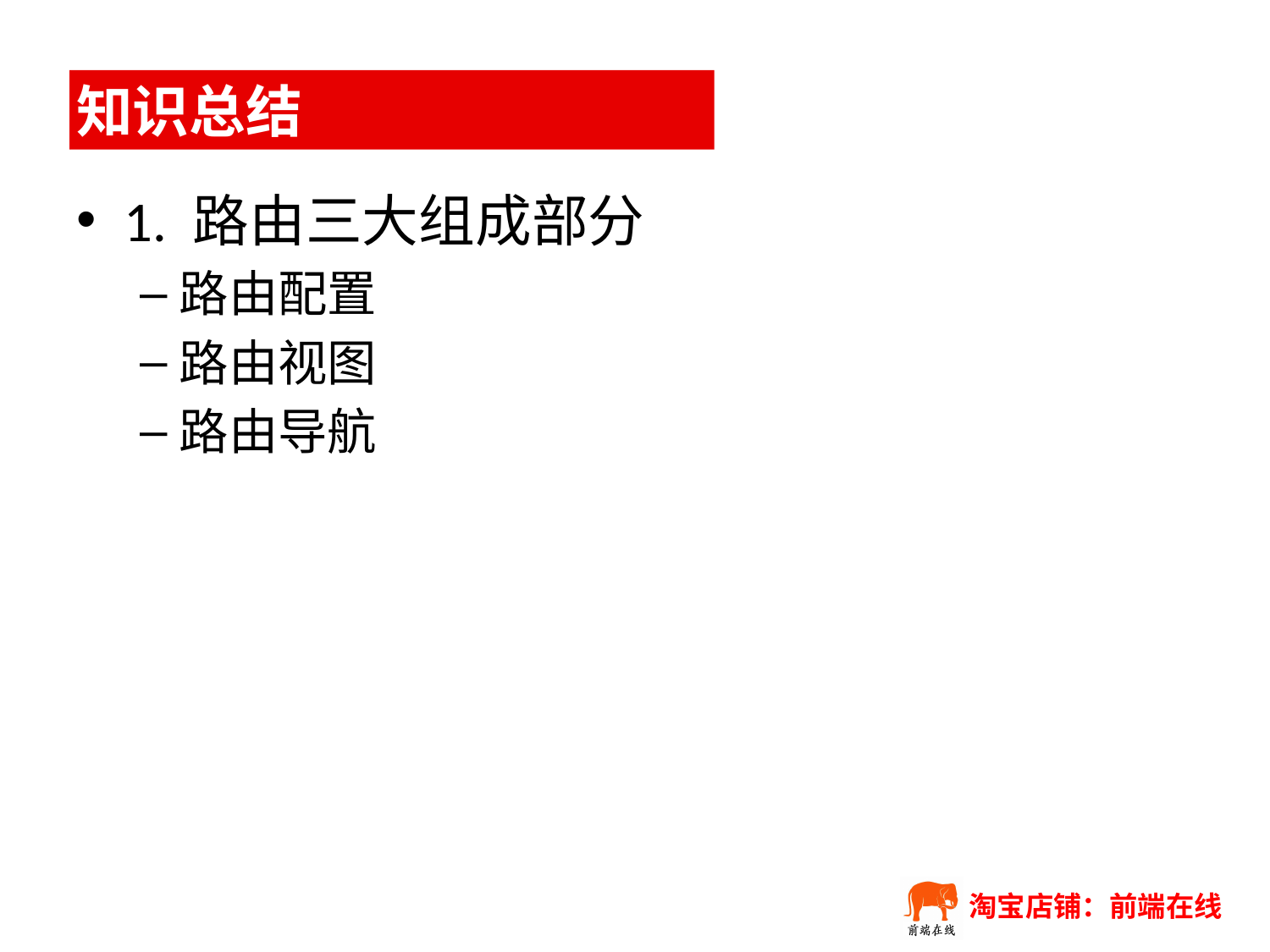

# 知识总结
1. 路由三大组成部分
路由配置
路由视图
路由导航